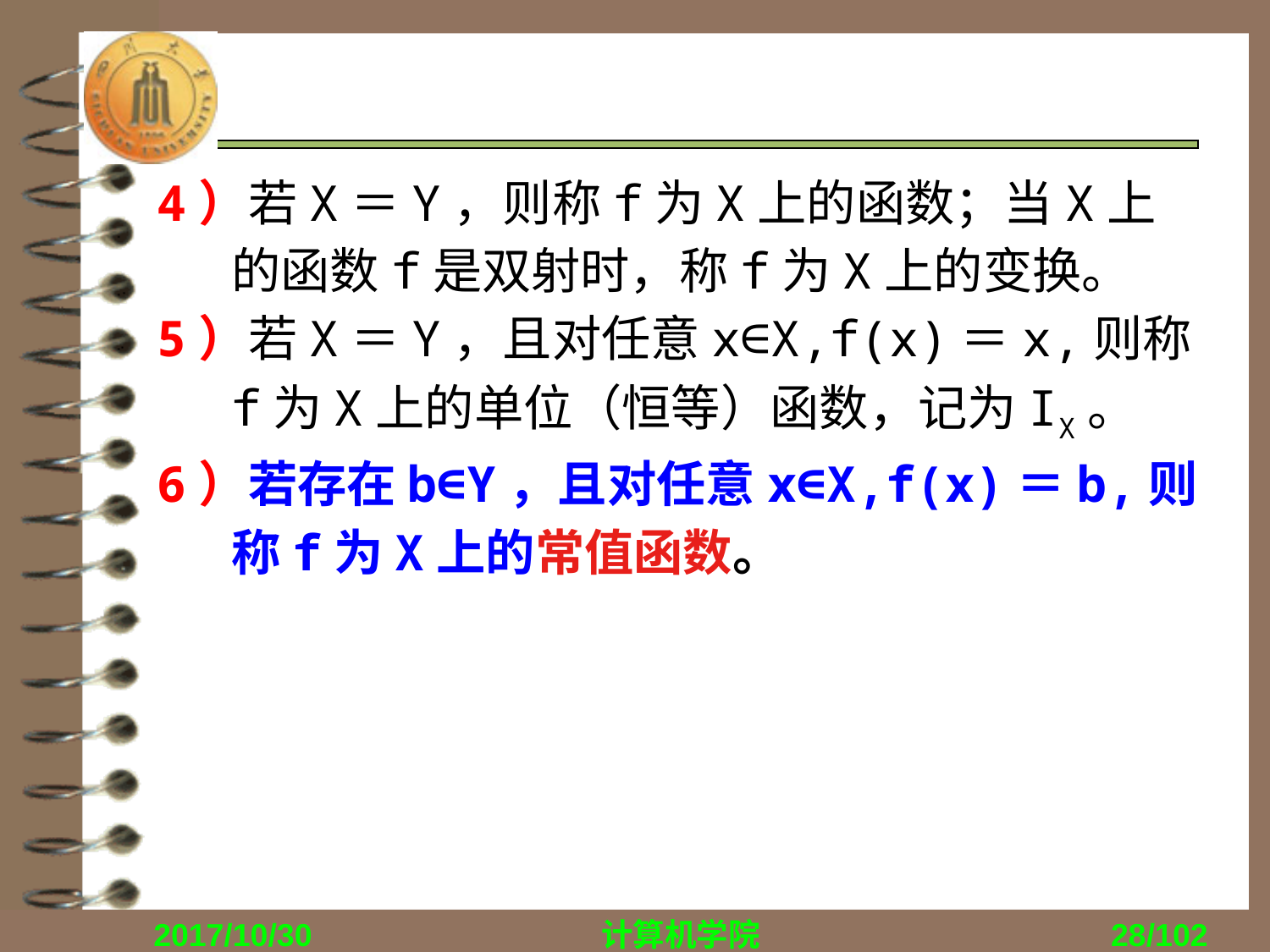

#
4）若X＝Y，则称f为X上的函数；当X上的函数f是双射时，称f为X上的变换。
5）若X＝Y，且对任意x∈X,f(x)＝x,则称f为X上的单位（恒等）函数，记为IX。
6）若存在b∈Y，且对任意x∈X,f(x)＝b,则称f为X上的常值函数。
2017/10/30
计算机学院
28/102